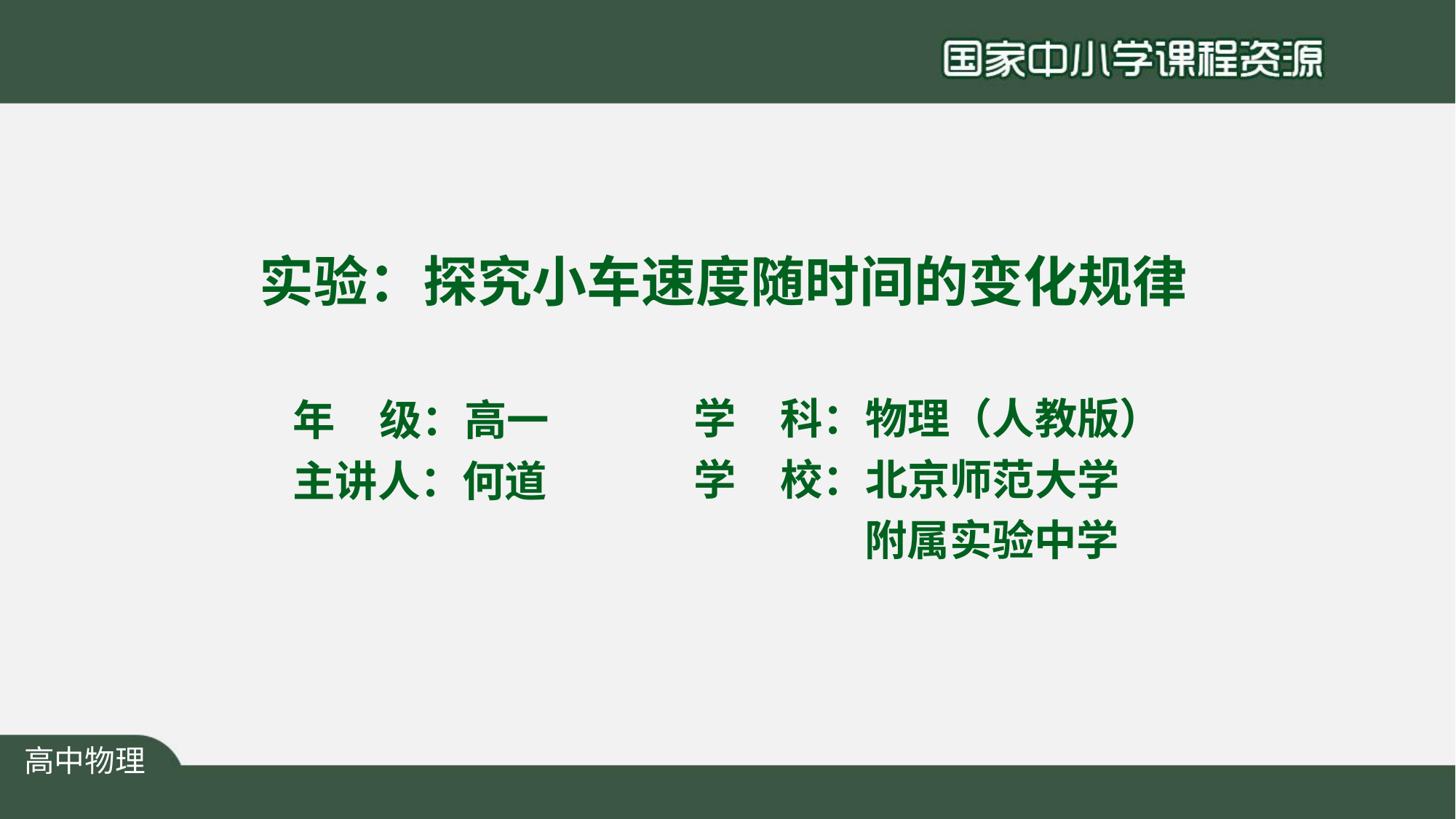

# 实验：探究小车速度随时间的变化规律
学	科：物理（人教版） 学	校：北京师范大学
附属实验中学
年	级：高一 主讲人：何道
高中物理